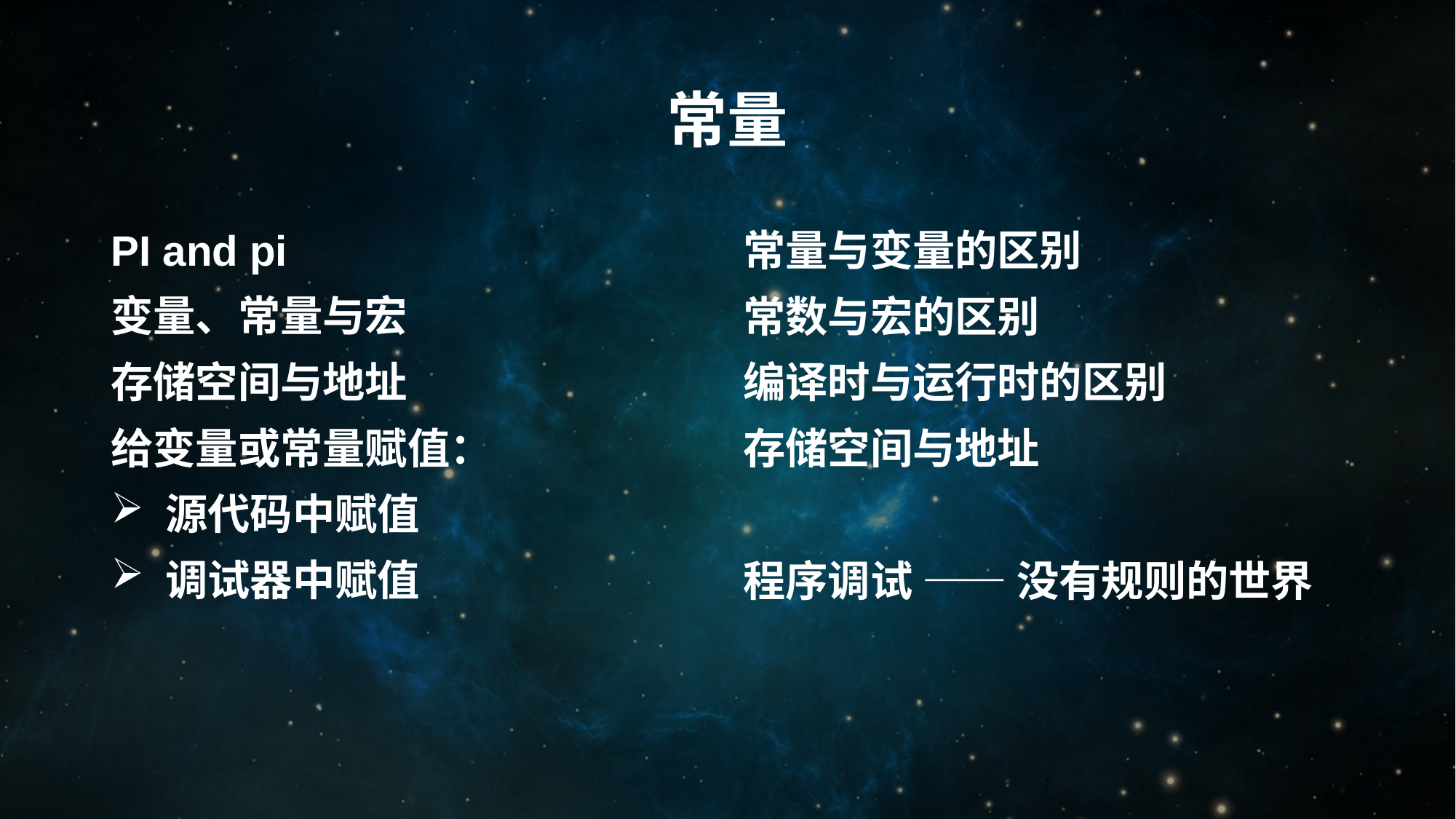

# 常量
PI and pi
变量、常量与宏
存储空间与地址
给变量或常量赋值：
源代码中赋值
调试器中赋值
常量与变量的区别
常数与宏的区别
编译时与运行时的区别
存储空间与地址

程序调试 —— 没有规则的世界